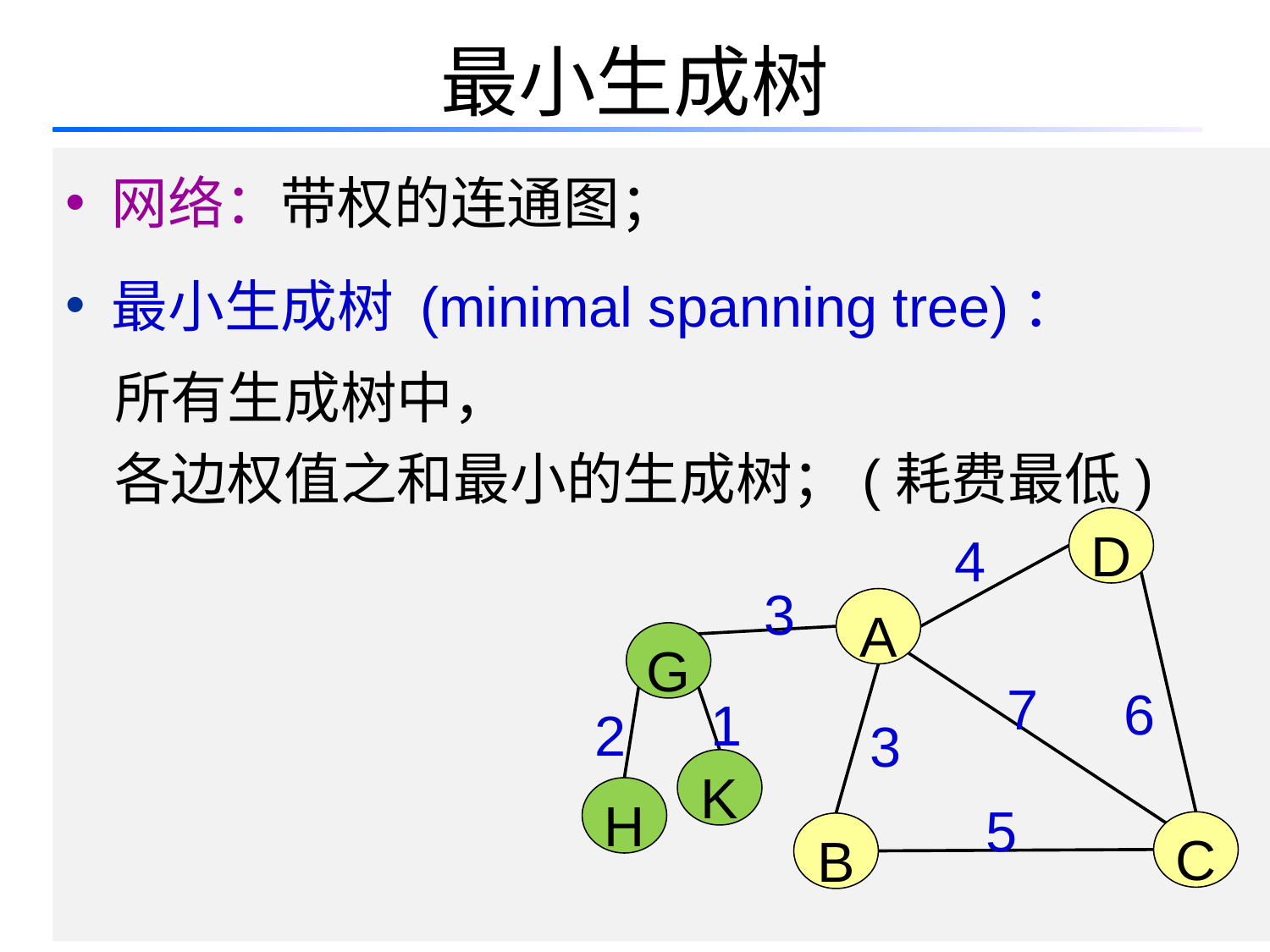

# 最小生成树

 网络：带权的连通图；
 最小生成树 (minimal spanning tree)：
  所有生成树中，
  各边权值之和最小的生成树；(耗费最低)
4
D
3
A
G
7
6
1
2
3
K
5
H
C
B